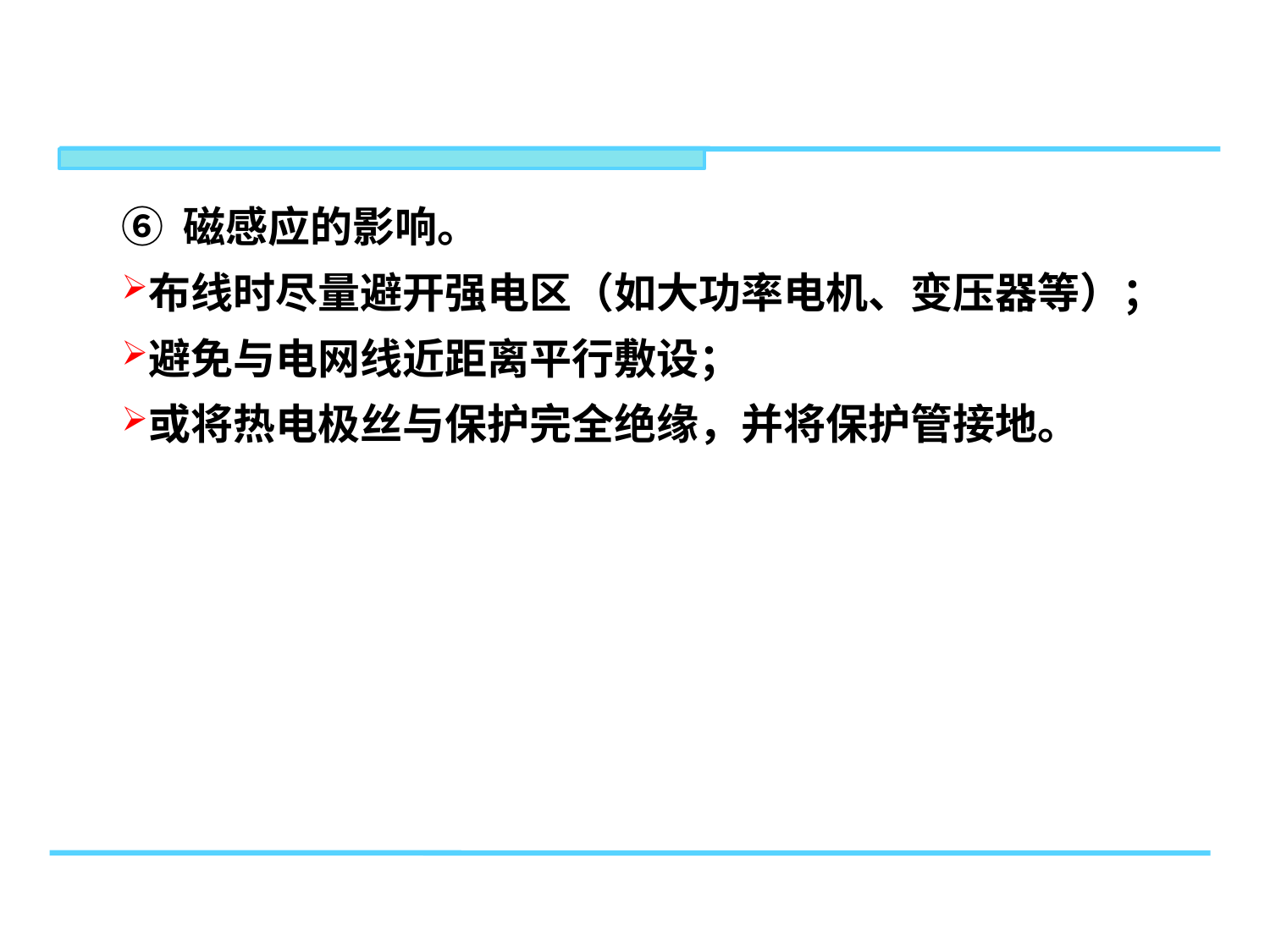

⑥ 磁感应的影响。
布线时尽量避开强电区（如大功率电机、变压器等）；
避免与电网线近距离平行敷设；
或将热电极丝与保护完全绝缘，并将保护管接地。